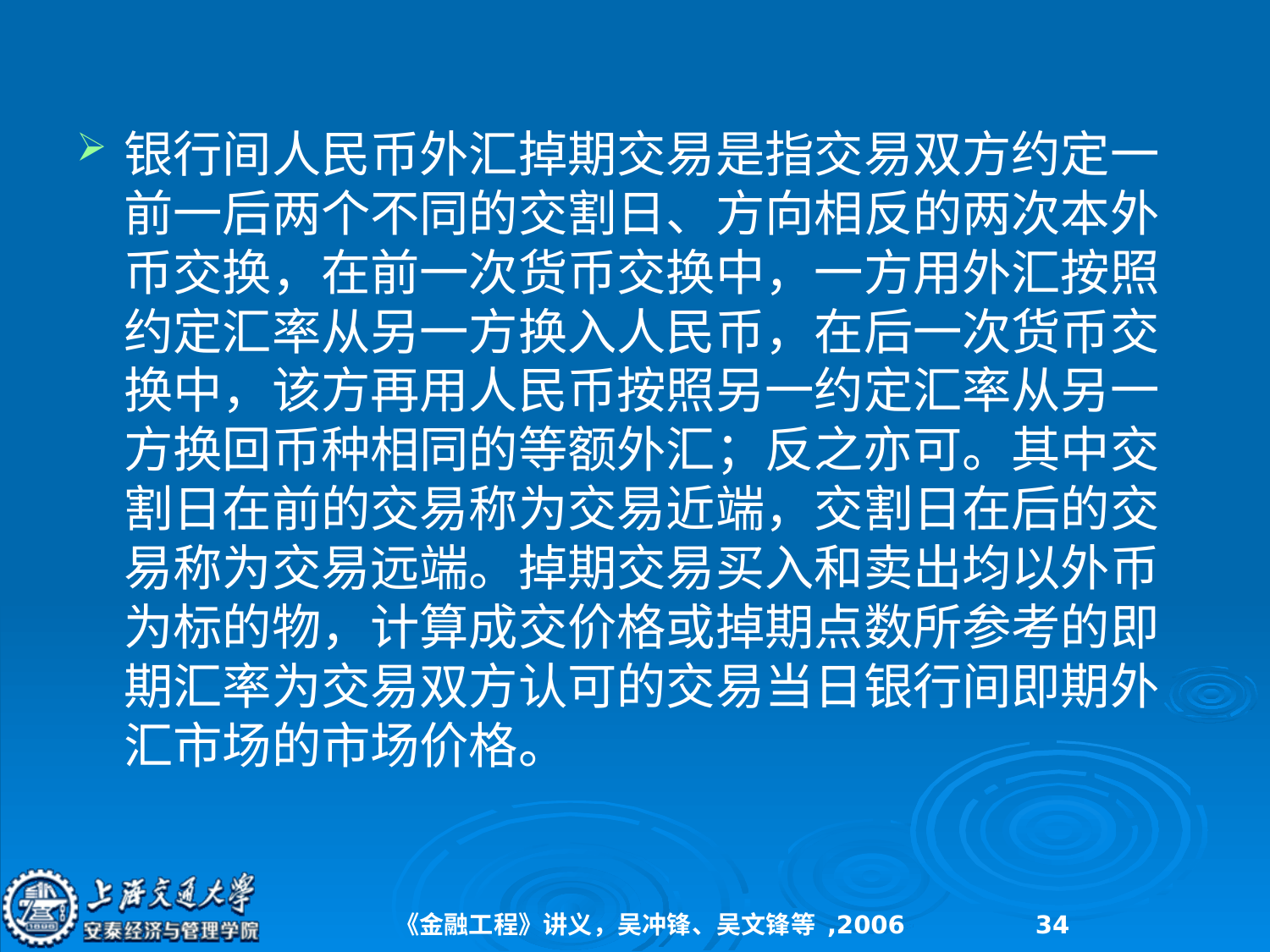

银行间人民币外汇掉期交易是指交易双方约定一前一后两个不同的交割日、方向相反的两次本外币交换，在前一次货币交换中，一方用外汇按照约定汇率从另一方换入人民币，在后一次货币交换中，该方再用人民币按照另一约定汇率从另一方换回币种相同的等额外汇；反之亦可。其中交割日在前的交易称为交易近端，交割日在后的交易称为交易远端。掉期交易买入和卖出均以外币为标的物，计算成交价格或掉期点数所参考的即期汇率为交易双方认可的交易当日银行间即期外汇市场的市场价格。